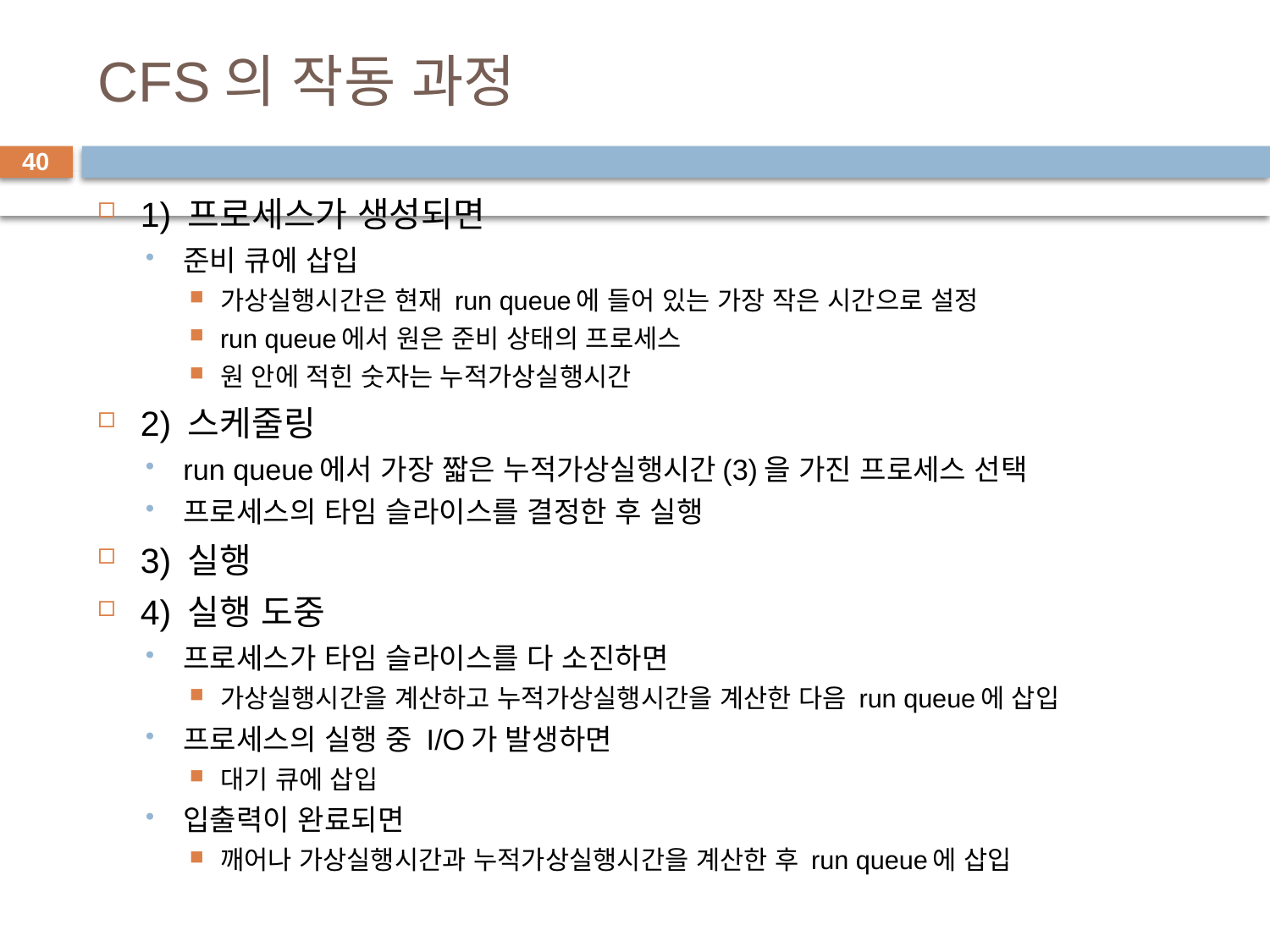

# CFS의 작동 과정
40
1) 프로세스가 생성되면
준비 큐에 삽입
가상실행시간은 현재 run queue에 들어 있는 가장 작은 시간으로 설정
run queue에서 원은 준비 상태의 프로세스
원 안에 적힌 숫자는 누적가상실행시간
2) 스케줄링
run queue에서 가장 짧은 누적가상실행시간(3)을 가진 프로세스 선택
프로세스의 타임 슬라이스를 결정한 후 실행
3) 실행
4) 실행 도중
프로세스가 타임 슬라이스를 다 소진하면
가상실행시간을 계산하고 누적가상실행시간을 계산한 다음 run queue에 삽입
프로세스의 실행 중 I/O가 발생하면
대기 큐에 삽입
입출력이 완료되면
깨어나 가상실행시간과 누적가상실행시간을 계산한 후 run queue에 삽입